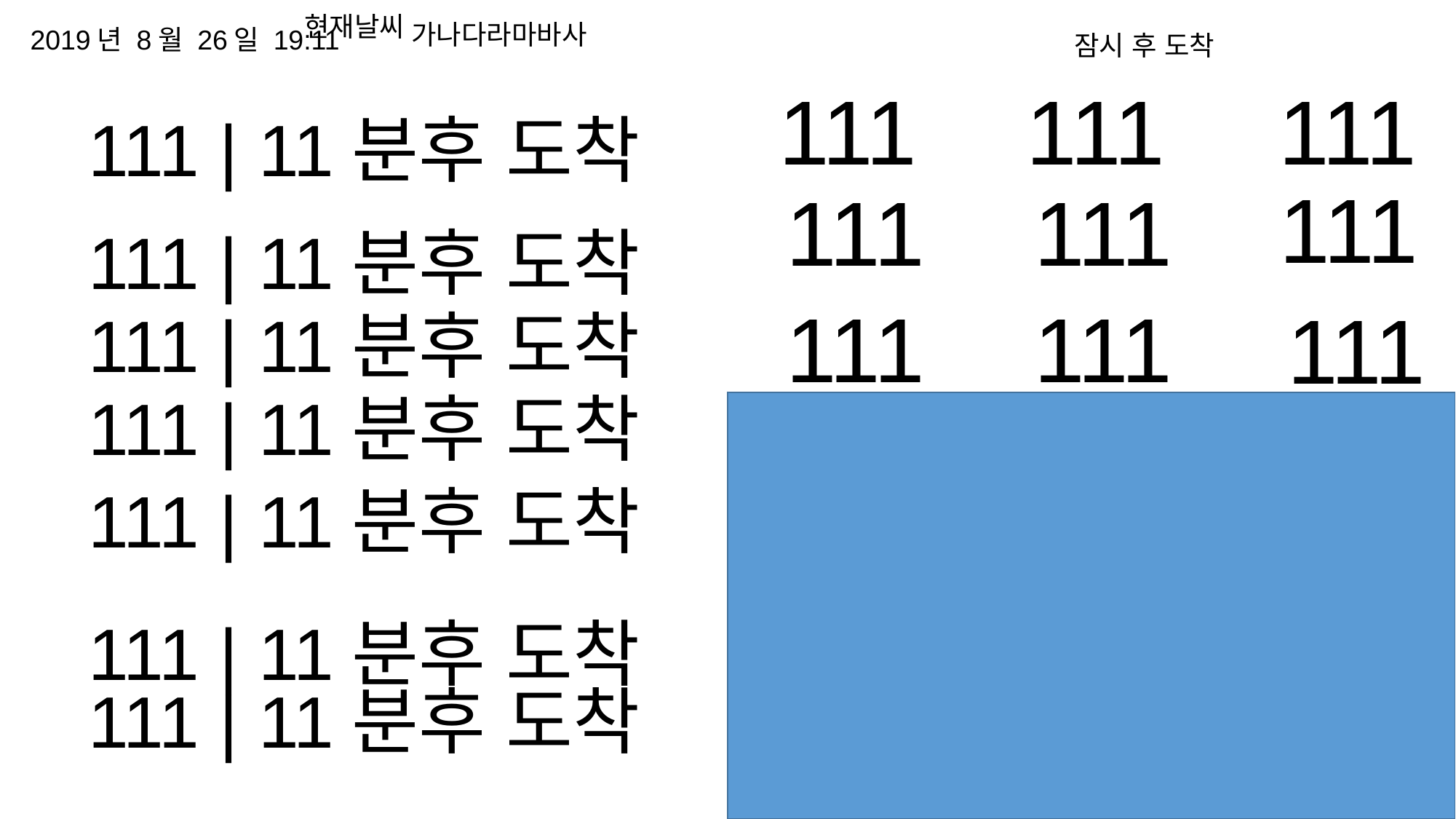

현재날씨
가나다라마바사
2019년 8월 26일 19:11

잠시 후 도착
111
111
111
111 | 11분후 도착
111
111
111
111 | 11분후 도착
111
111
111
111 | 11분후 도착
111 | 11분후 도착

111 | 11분후 도착
111 | 11분후 도착
111 | 11분후 도착